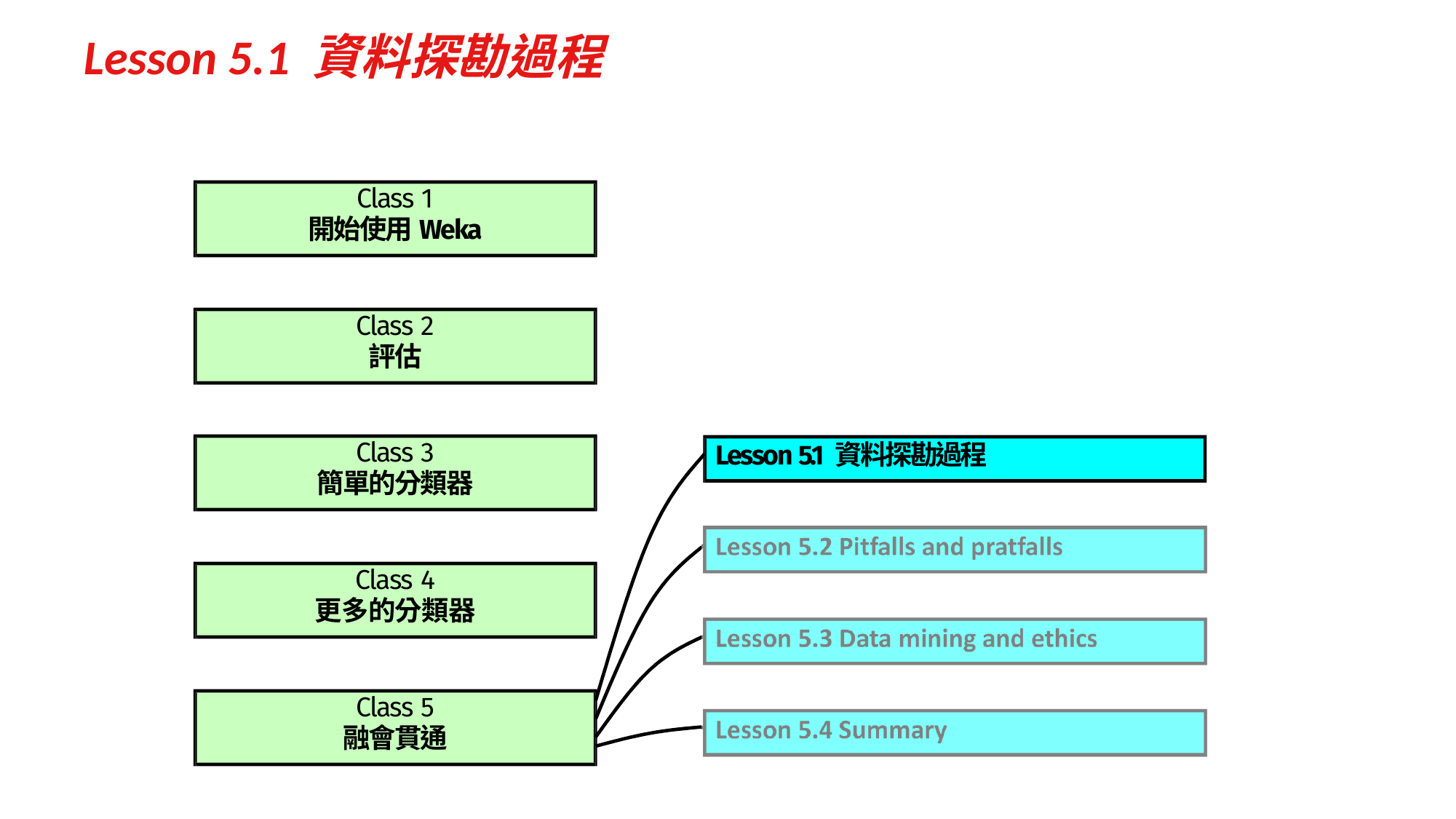

# Lesson 5.1 資料探勘過程

Class 1
開始使用Weka

Class 2
評估

Class 3
簡單的分類器
Lesson 5.1 資料探勘過程

Lesson 5.2 缺陷和失誤

Class 4
更多的分類器

Lesson 5.3 Data mining and ethics

Class 5
融會貫通
Lesson 5.4 總結